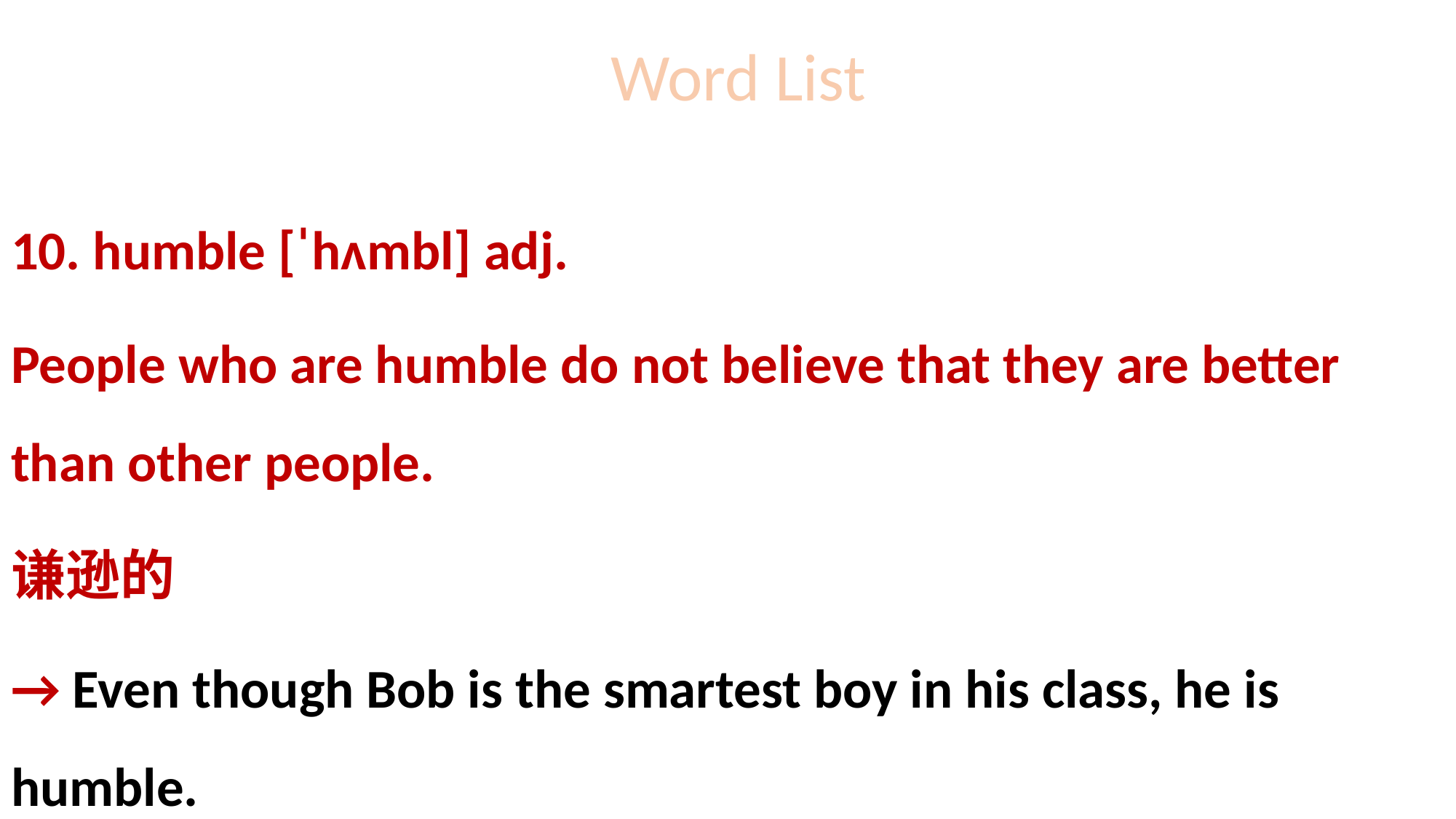

# Word List
10. humble [ˈhʌmbl] adj.
People who are humble do not believe that they are better than other people.
谦逊的
→ Even though Bob is the smartest boy in his class, he is humble.